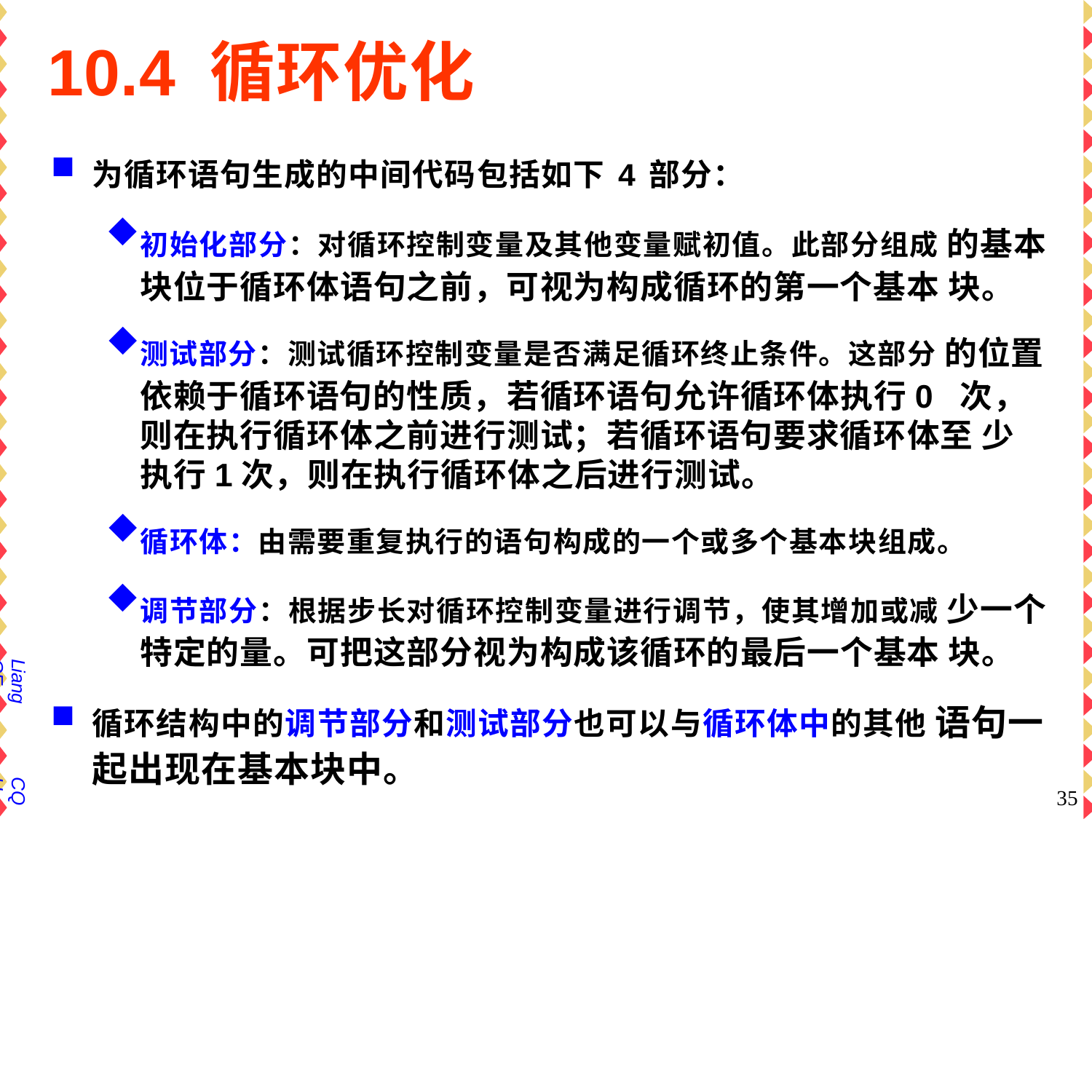

# 10.4 循环优化
为循环语句生成的中间代码包括如下4部分：
初始化部分：对循环控制变量及其他变量赋初值。此部分组成 的基本块位于循环体语句之前，可视为构成循环的第一个基本 块。
测试部分：测试循环控制变量是否满足循环终止条件。这部分 的位置依赖于循环语句的性质，若循环语句允许循环体执行0  次，则在执行循环体之前进行测试；若循环语句要求循环体至 少执行1次，则在执行循环体之后进行测试。
循环体：由需要重复执行的语句构成的一个或多个基本块组成。
调节部分：根据步长对循环控制变量进行调节，使其增加或减 少一个特定的量。可把这部分视为构成该循环的最后一个基本 块。
循环结构中的调节部分和测试部分也可以与循环体中的其他 语句一起出现在基本块中。
Liang GE
CQU
35